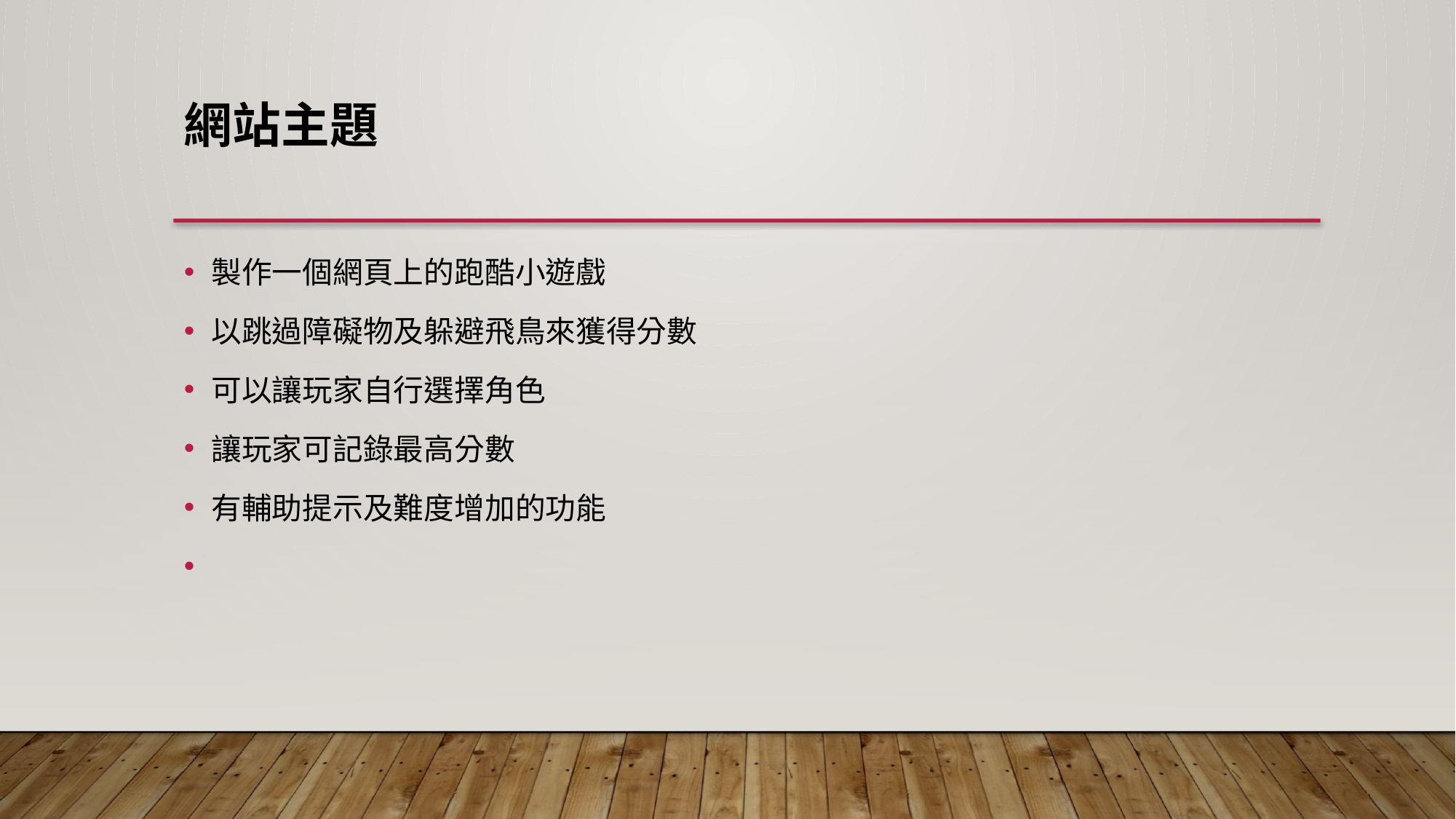

網站主題
製作一個網頁上的跑酷小遊戲
以跳過障礙物及躲避飛鳥來獲得分數
可以讓玩家自行選擇角色
讓玩家可記錄最高分數
有輔助提示及難度增加的功能